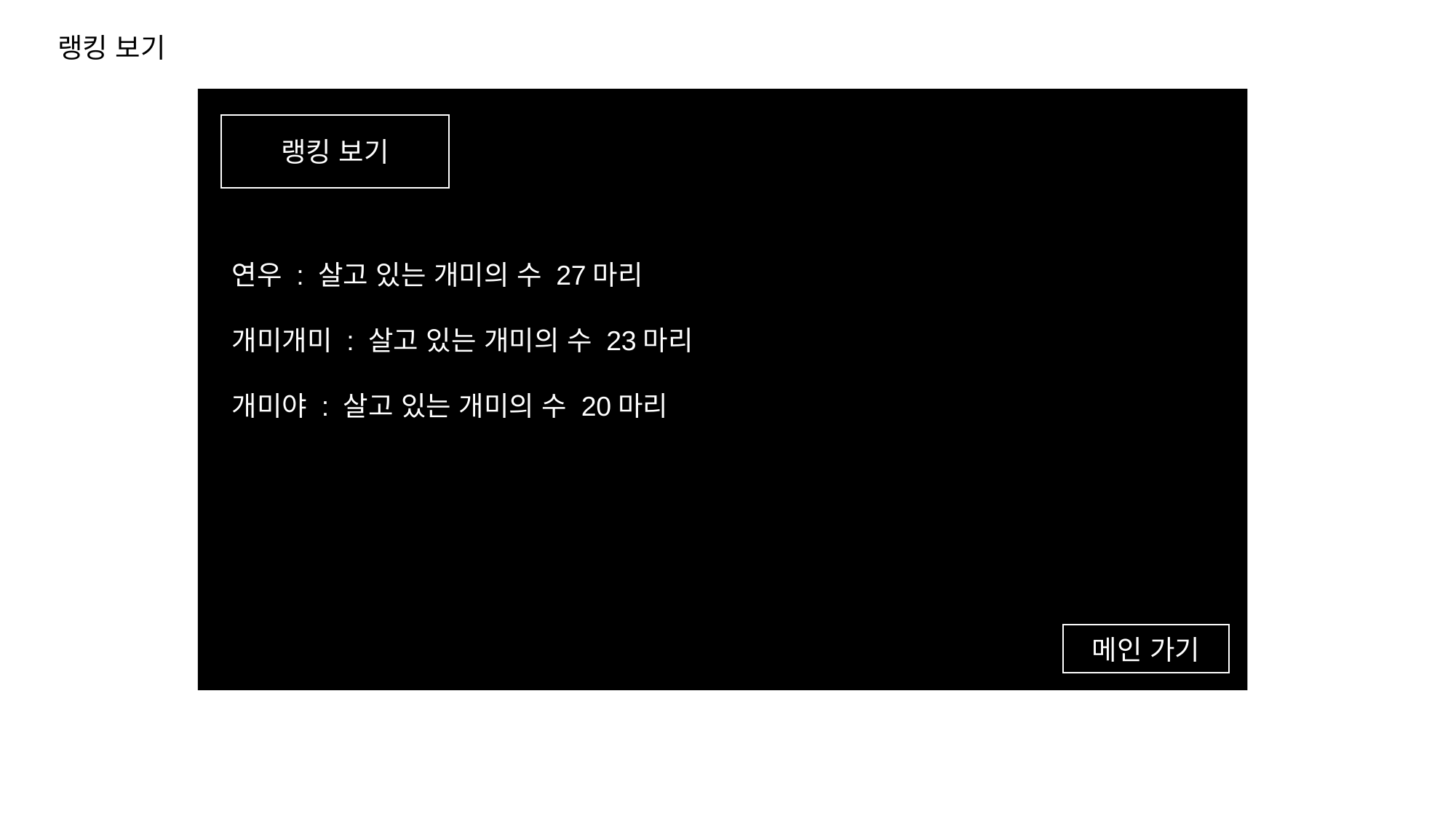

랭킹 보기

랭킹 보기
연우 : 살고 있는 개미의 수 27마리

개미개미 : 살고 있는 개미의 수 23마리

개미야 : 살고 있는 개미의 수 20마리
메인 가기